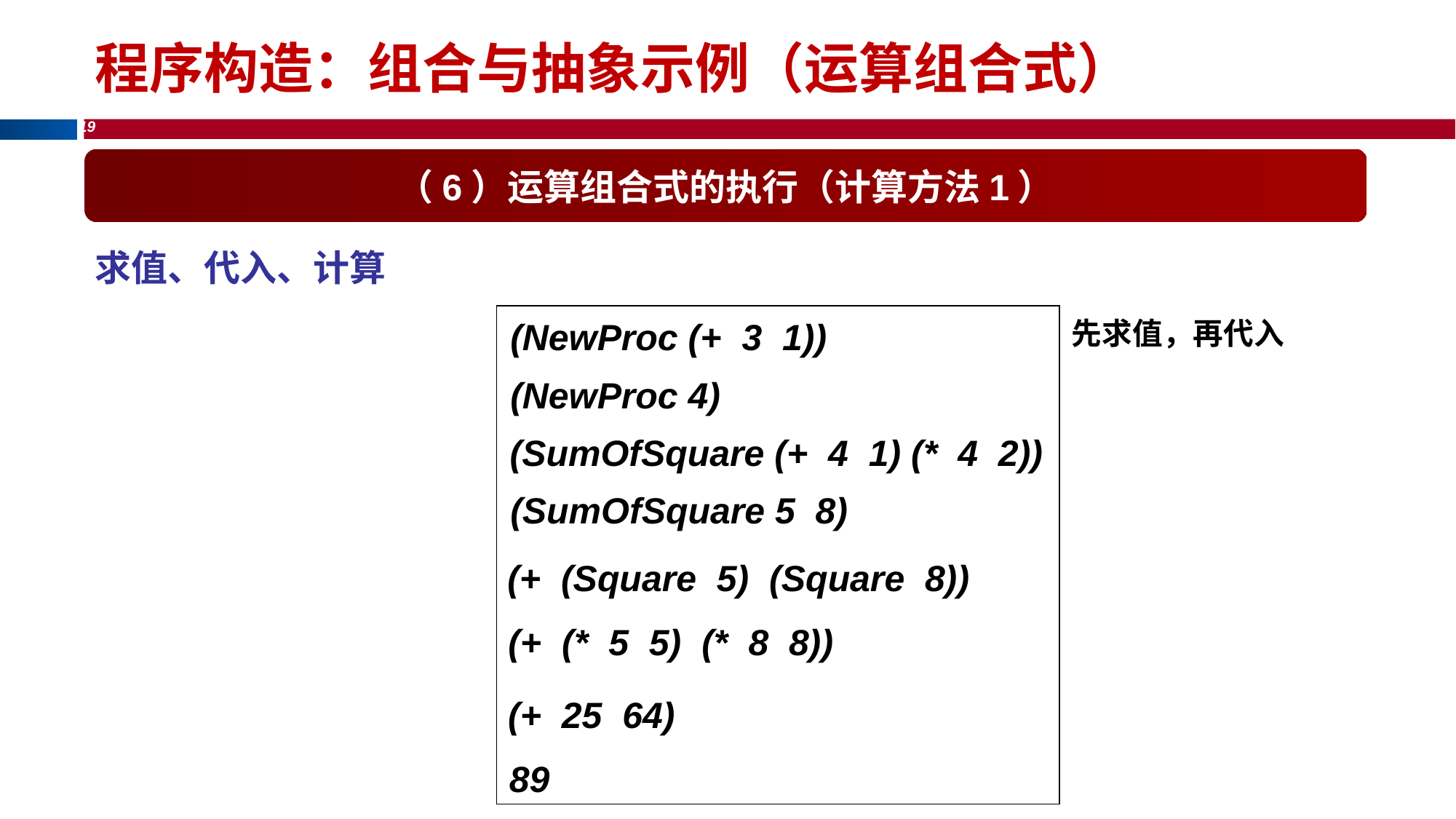

程序构造：组合与抽象示例（运算组合式）
（6）运算组合式的执行（计算方法1）
求值、代入、计算

(NewProc (+  3  1))
先求值，再代入
(NewProc 4)
(SumOfSquare (+  4  1) (*  4  2))
(SumOfSquare 5  8)
(+  (Square  5)  (Square  8))
(+  (*  5  5)  (*  8  8))
(+  25  64)
89